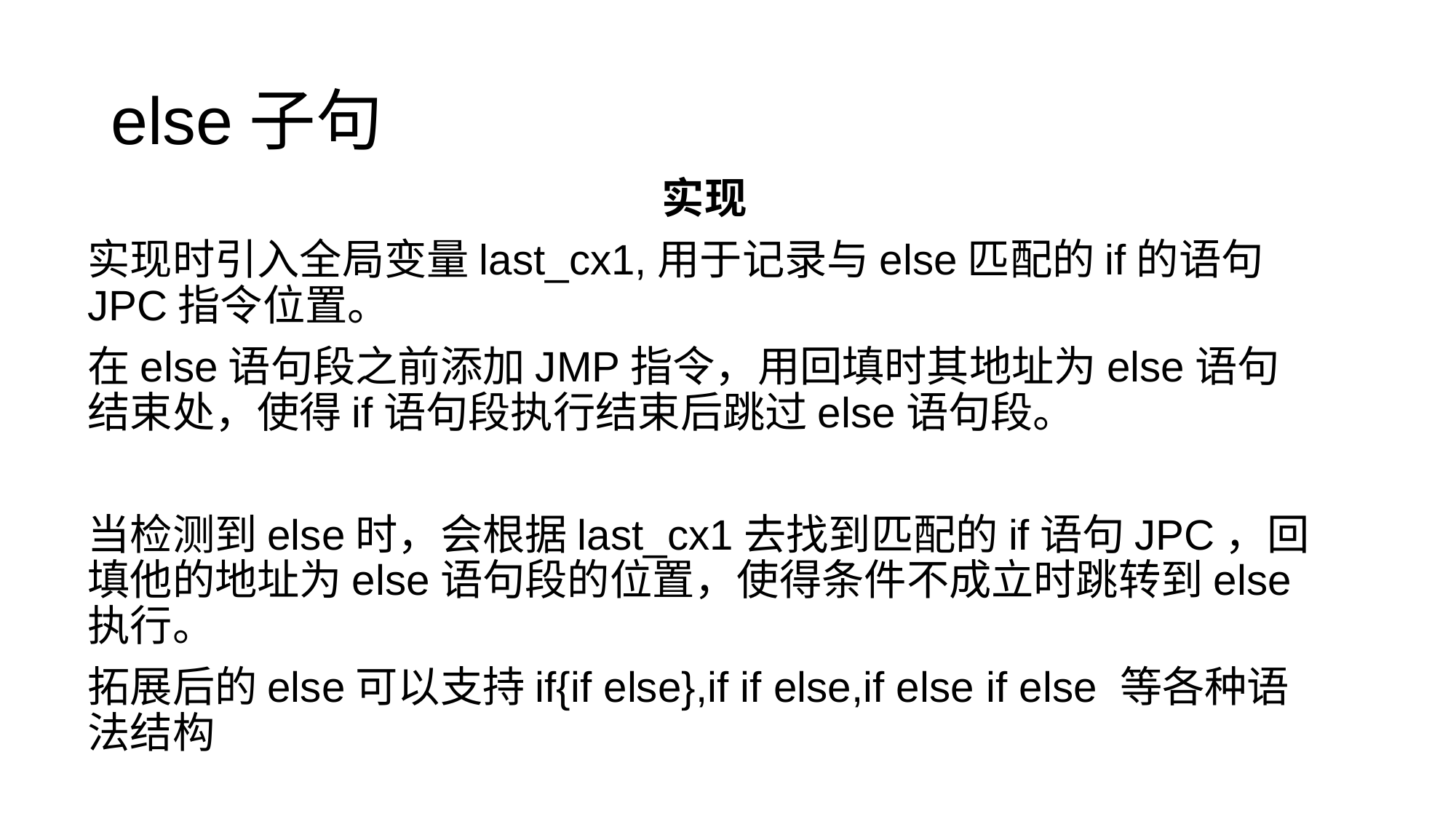

# else子句
实现
实现时引入全局变量last_cx1,用于记录与else匹配的if的语句JPC指令位置。
在else语句段之前添加JMP指令，用回填时其地址为else语句结束处，使得if语句段执行结束后跳过else语句段。

当检测到else时，会根据last_cx1去找到匹配的if语句JPC，回填他的地址为else语句段的位置，使得条件不成立时跳转到else执行。
拓展后的else可以支持if{if else},if if else,if else if else 等各种语法结构